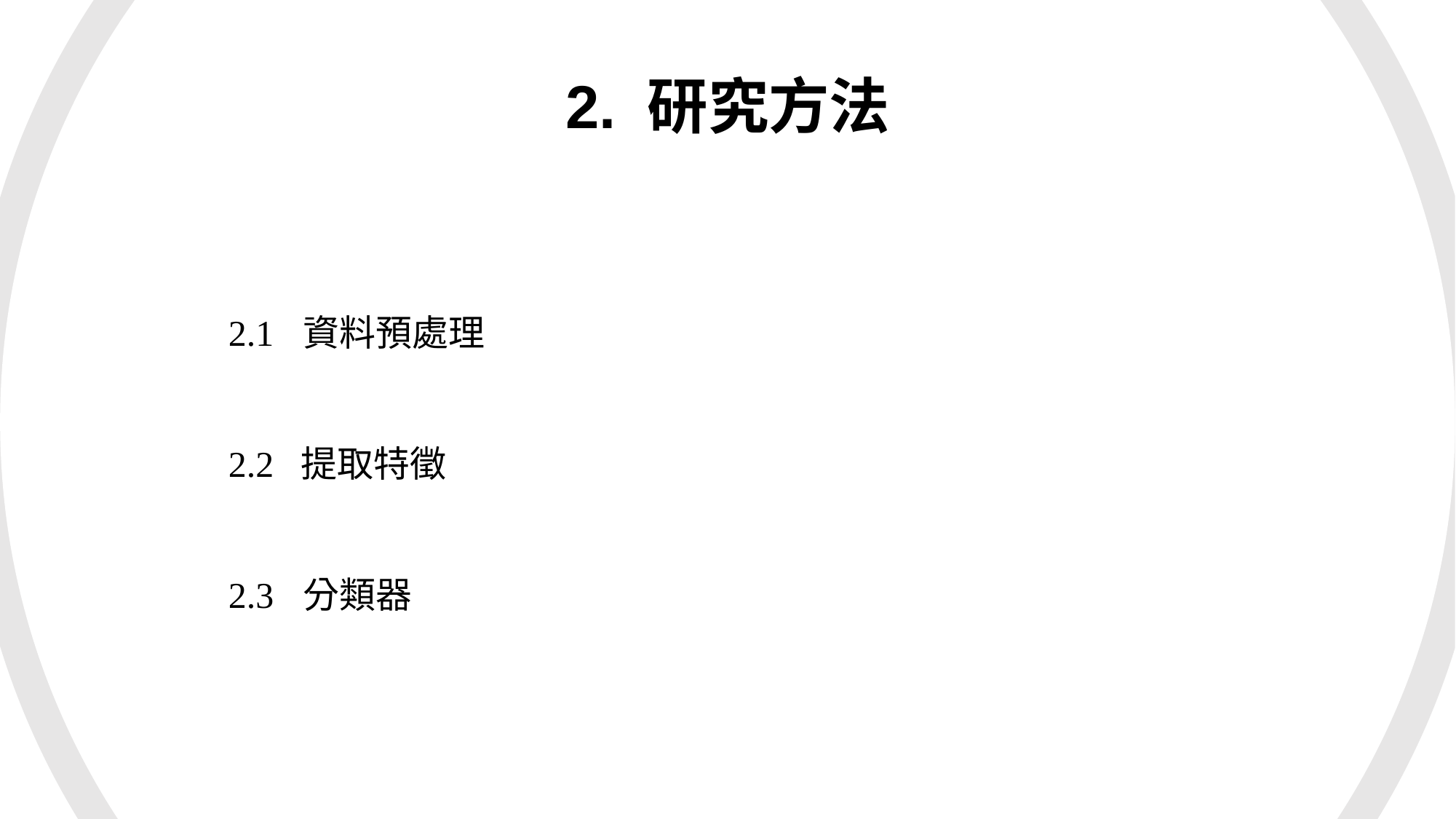

# 2. 研究方法
2.1  資料預處理

2.2  提取特徵

2.3  分類器